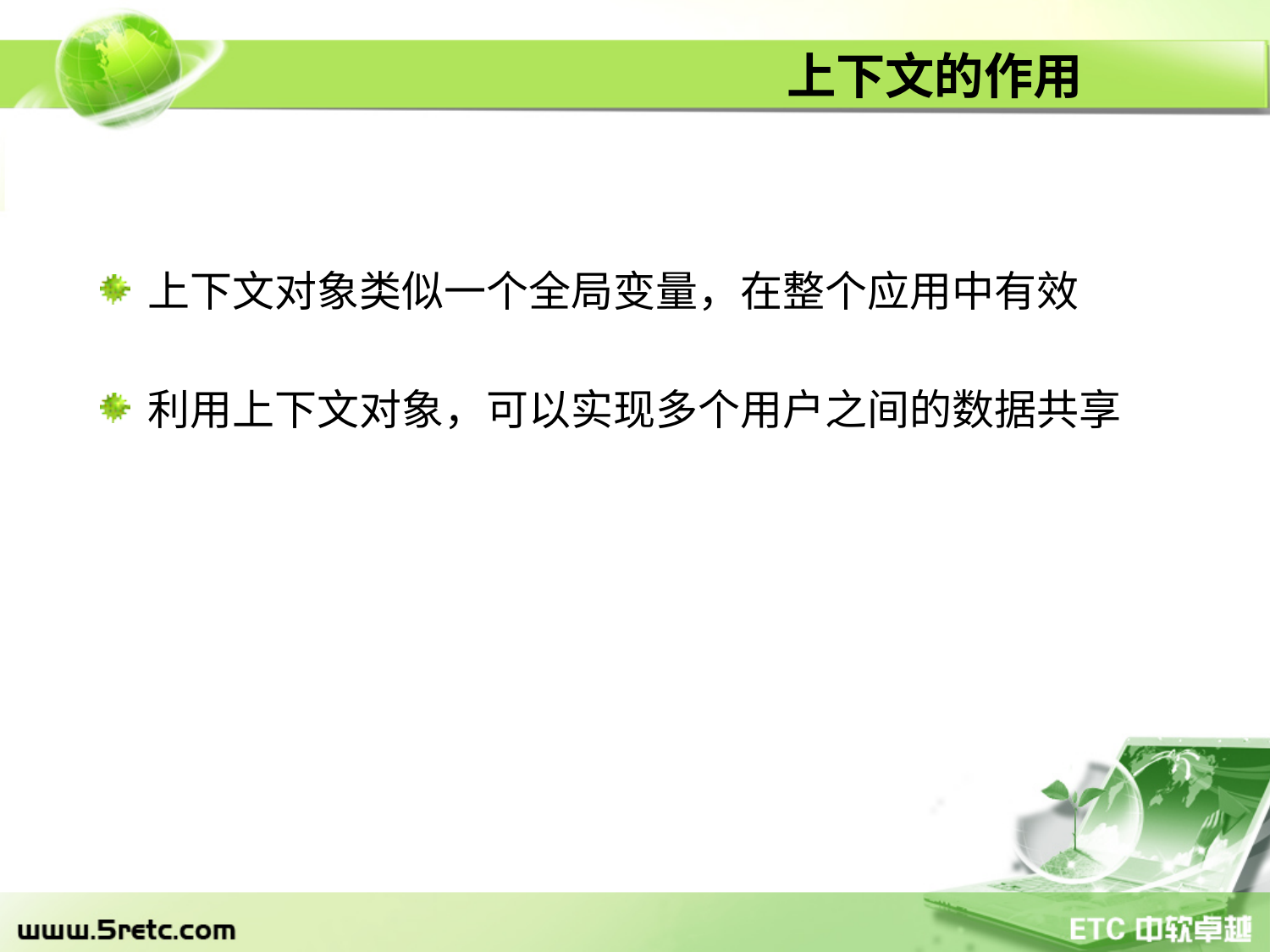

# 上下文的作用
上下文对象类似一个全局变量，在整个应用中有效

利用上下文对象，可以实现多个用户之间的数据共享